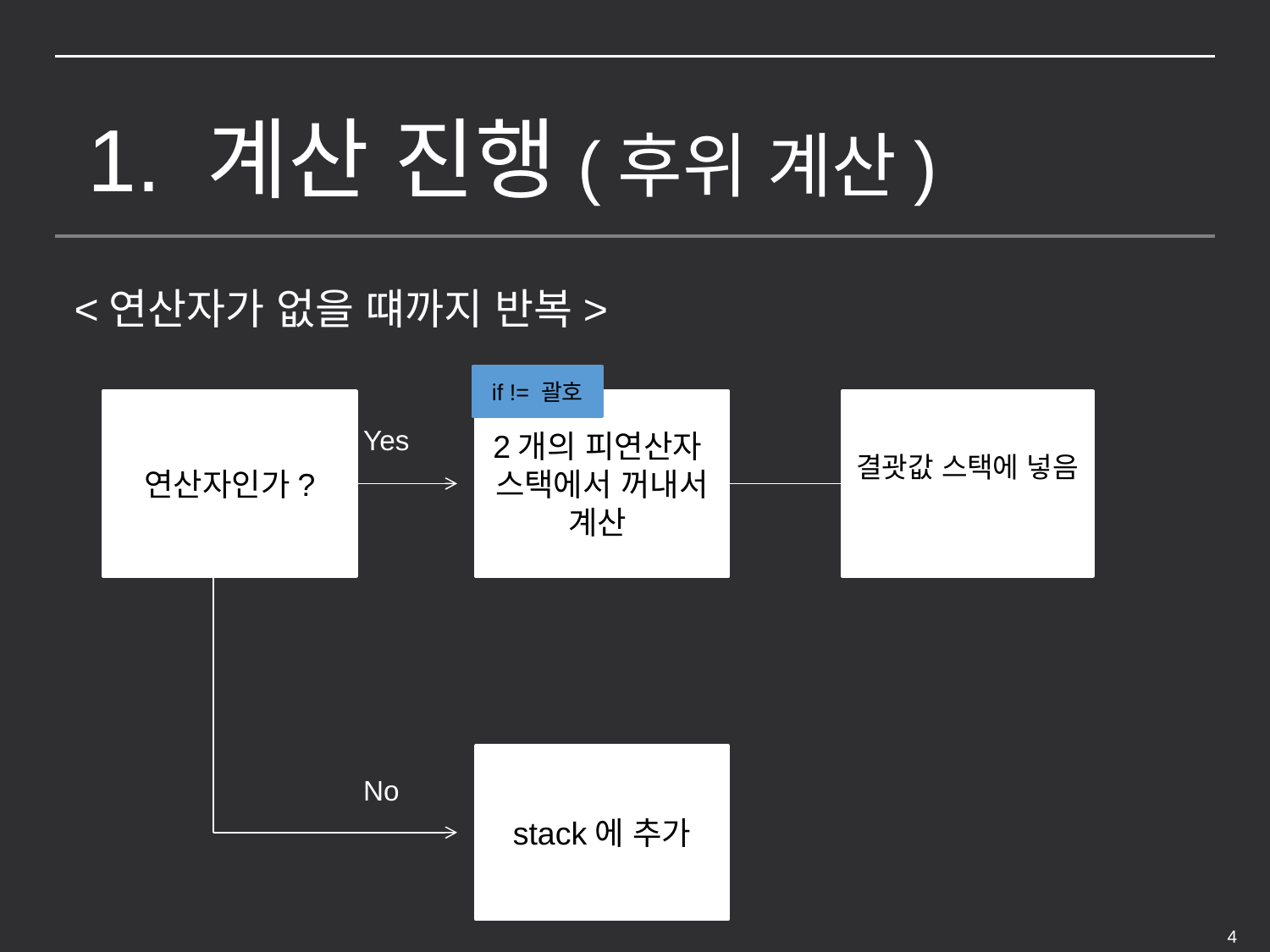

1. 계산 진행(후위 계산)
<연산자가 없을 떄까지 반복>
if != 괄호
결괏값 스택에 넣음
연산자인가?
2개의 피연산자  스택에서 꺼내서 계산
Yes
stack에 추가
No
  4